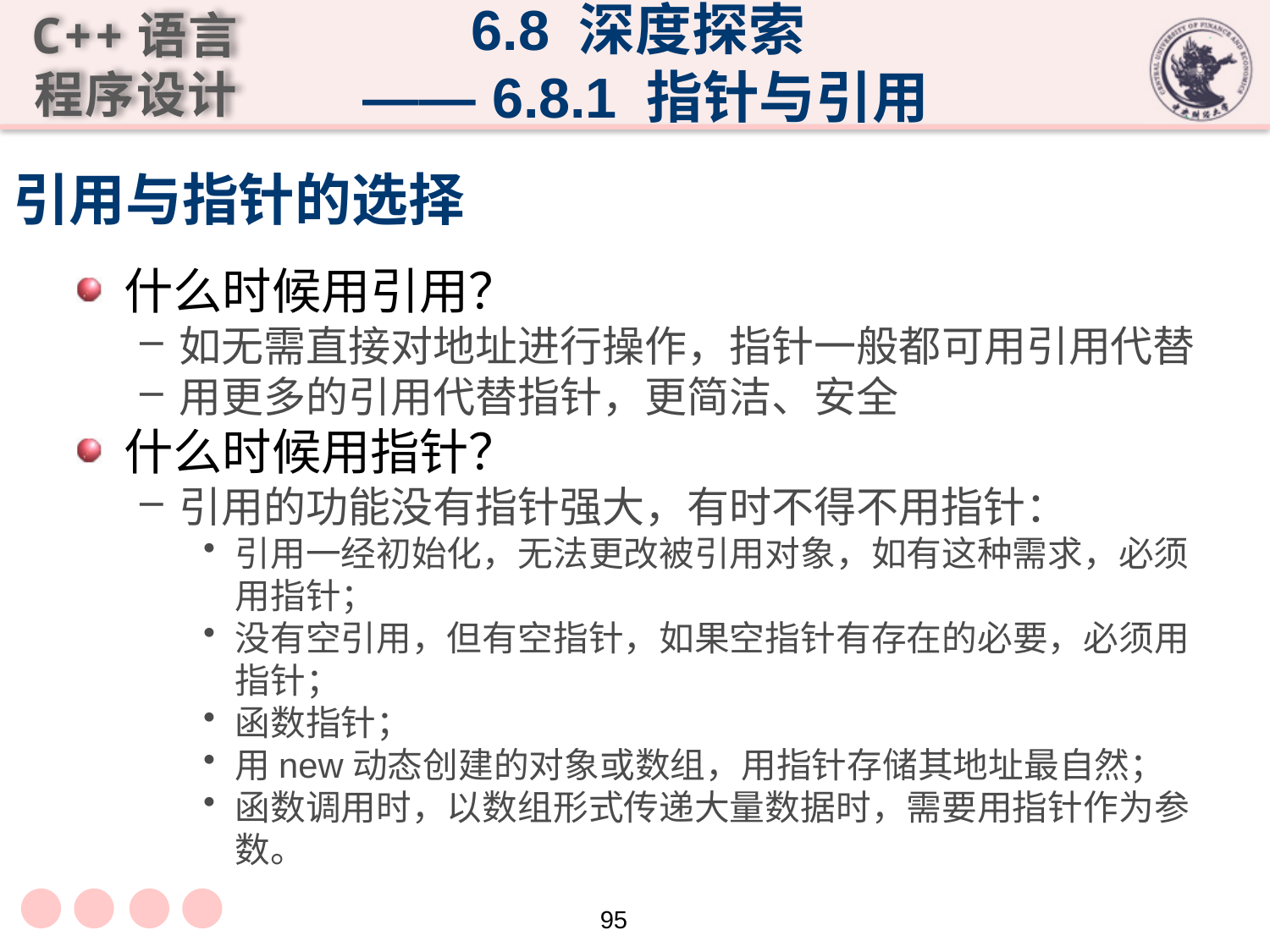

6.8 深度探索
 —— 6.8.1 指针与引用
# 引用与指针的选择
什么时候用引用？
如无需直接对地址进行操作，指针一般都可用引用代替
用更多的引用代替指针，更简洁、安全
什么时候用指针？
引用的功能没有指针强大，有时不得不用指针：
引用一经初始化，无法更改被引用对象，如有这种需求，必须用指针；
没有空引用，但有空指针，如果空指针有存在的必要，必须用指针；
函数指针；
用new动态创建的对象或数组，用指针存储其地址最自然；
函数调用时，以数组形式传递大量数据时，需要用指针作为参数。
95